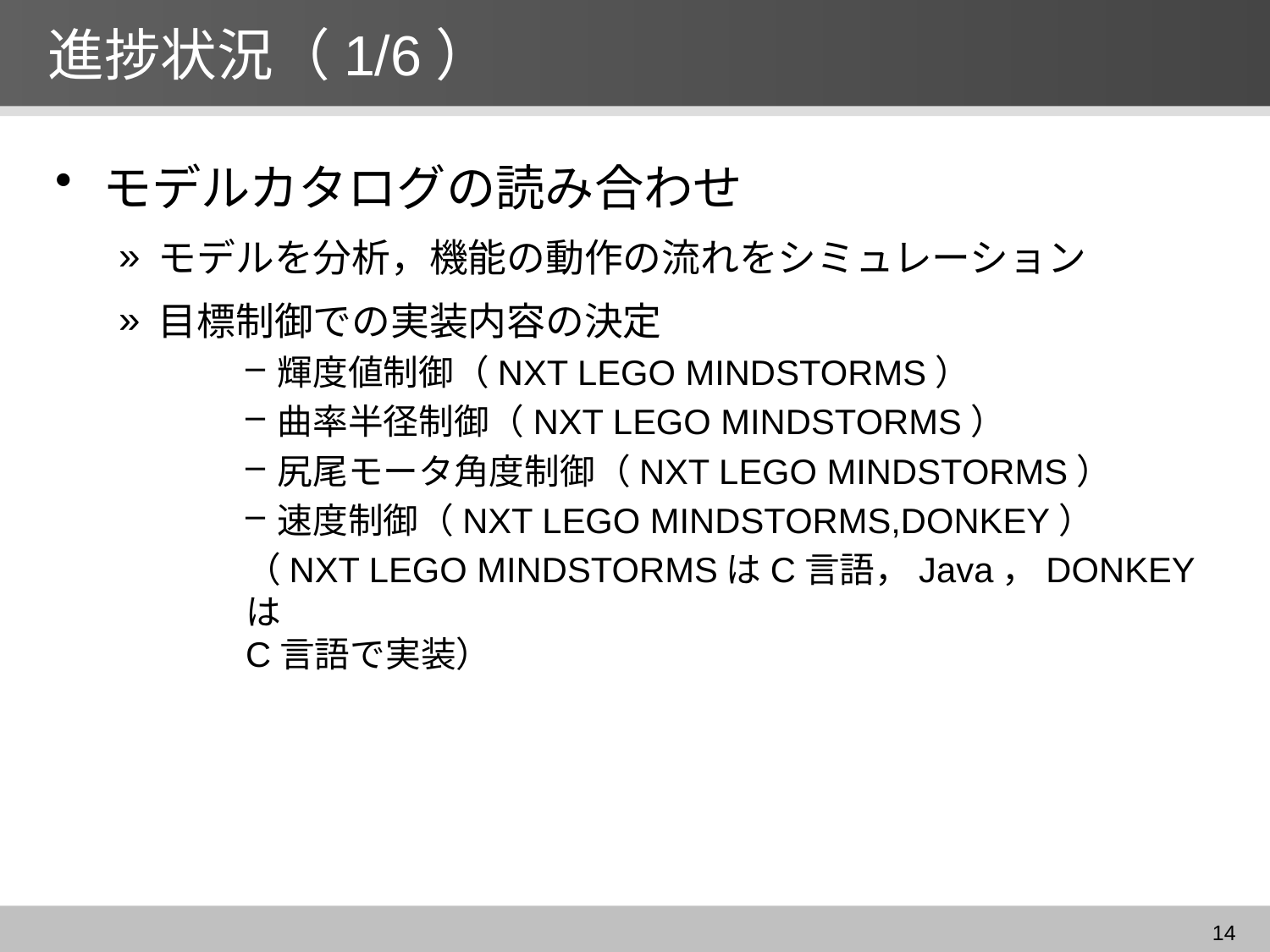

# 進捗状況（1/6）
モデルカタログの読み合わせ
モデルを分析，機能の動作の流れをシミュレーション
目標制御での実装内容の決定
輝度値制御（NXT LEGO MINDSTORMS）
曲率半径制御（NXT LEGO MINDSTORMS）
尻尾モータ角度制御（NXT LEGO MINDSTORMS）
速度制御（NXT LEGO MINDSTORMS,DONKEY）
（NXT LEGO MINDSTORMSはC言語，Java，DONKEYは
C言語で実装）

14